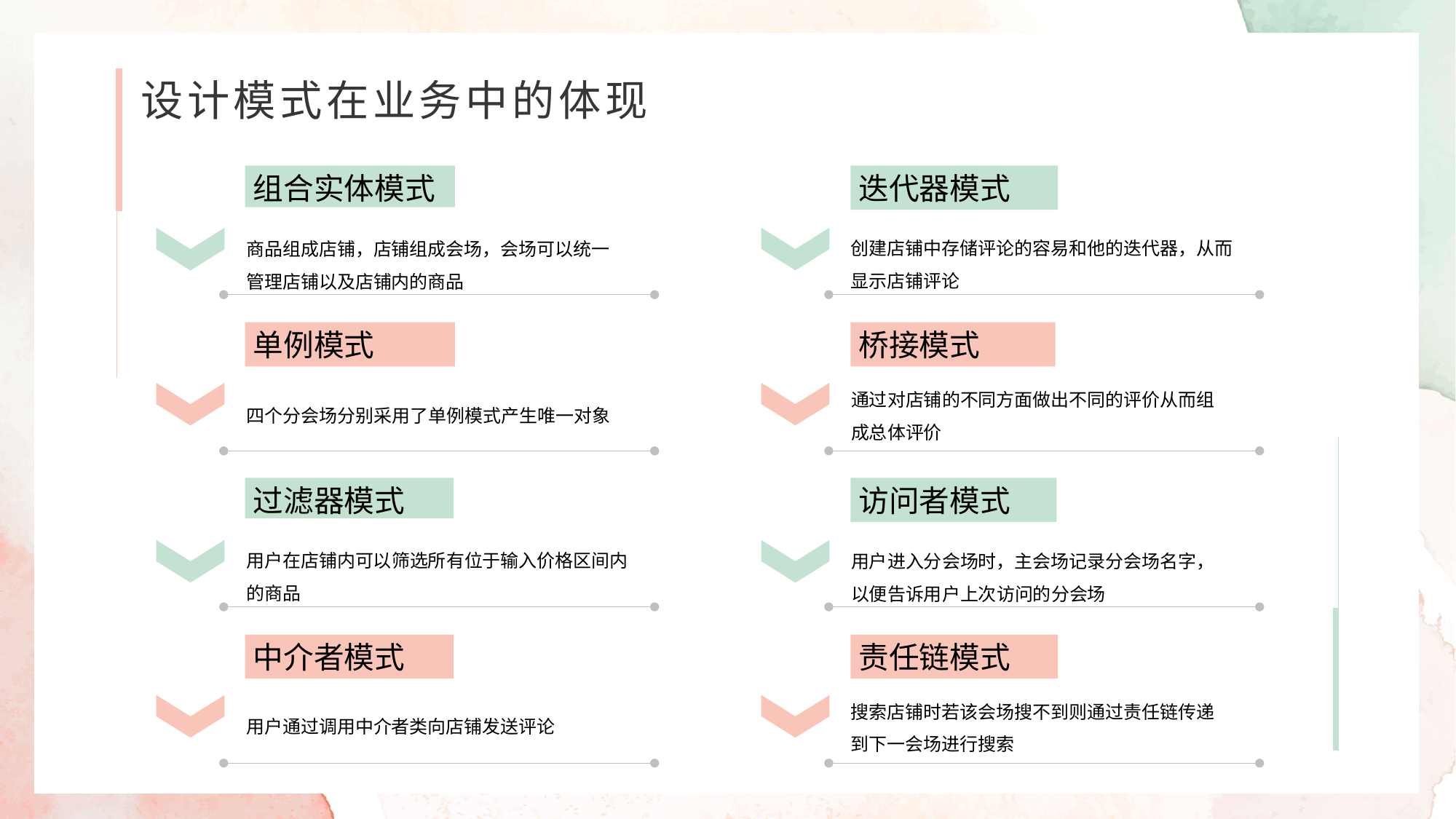

设计模式在业务中的体现

组合实体模式

商品组成店铺，店铺组成会场，会场可以统一管理店铺以及店铺内的商品
单例模式

四个分会场分别采用了单例模式产生唯一对象
过滤器模式

用户在店铺内可以筛选所有位于输入价格区间内的商品
中介者模式

用户通过调用中介者类向店铺发送评论
迭代器模式

创建店铺中存储评论的容易和他的迭代器，从而显示店铺评论
桥接模式

通过对店铺的不同方面做出不同的评价从而组成总体评价
访问者模式

用户进入分会场时，主会场记录分会场名字，以便告诉用户上次访问的分会场
责任链模式

搜索店铺时若该会场搜不到则通过责任链传递到下一会场进行搜索